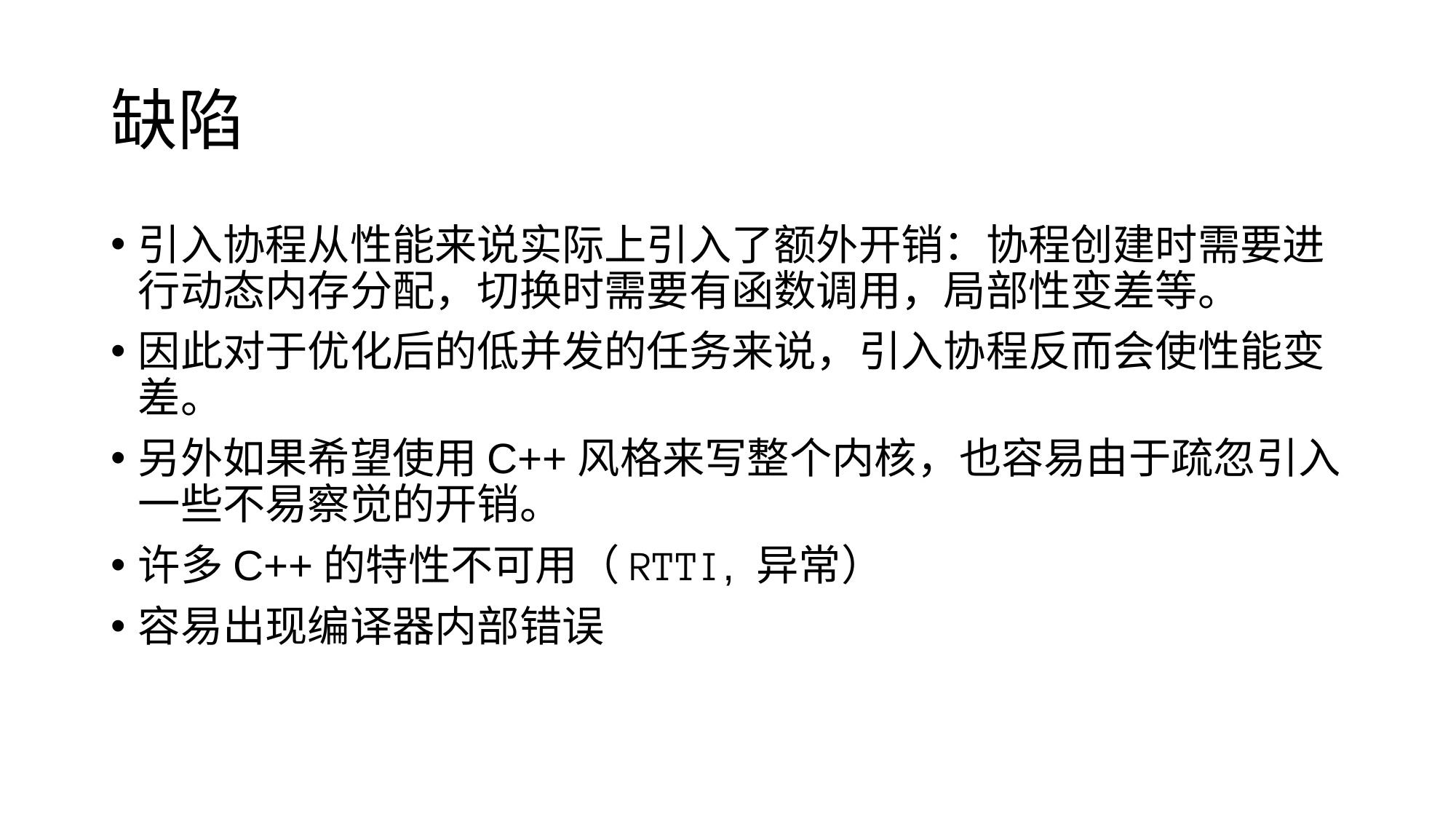

# 缺陷
引入协程从性能来说实际上引入了额外开销：协程创建时需要进行动态内存分配，切换时需要有函数调用，局部性变差等。
因此对于优化后的低并发的任务来说，引入协程反而会使性能变差。
另外如果希望使用C++风格来写整个内核，也容易由于疏忽引入一些不易察觉的开销。
许多C++的特性不可用（RTTI, 异常）
容易出现编译器内部错误